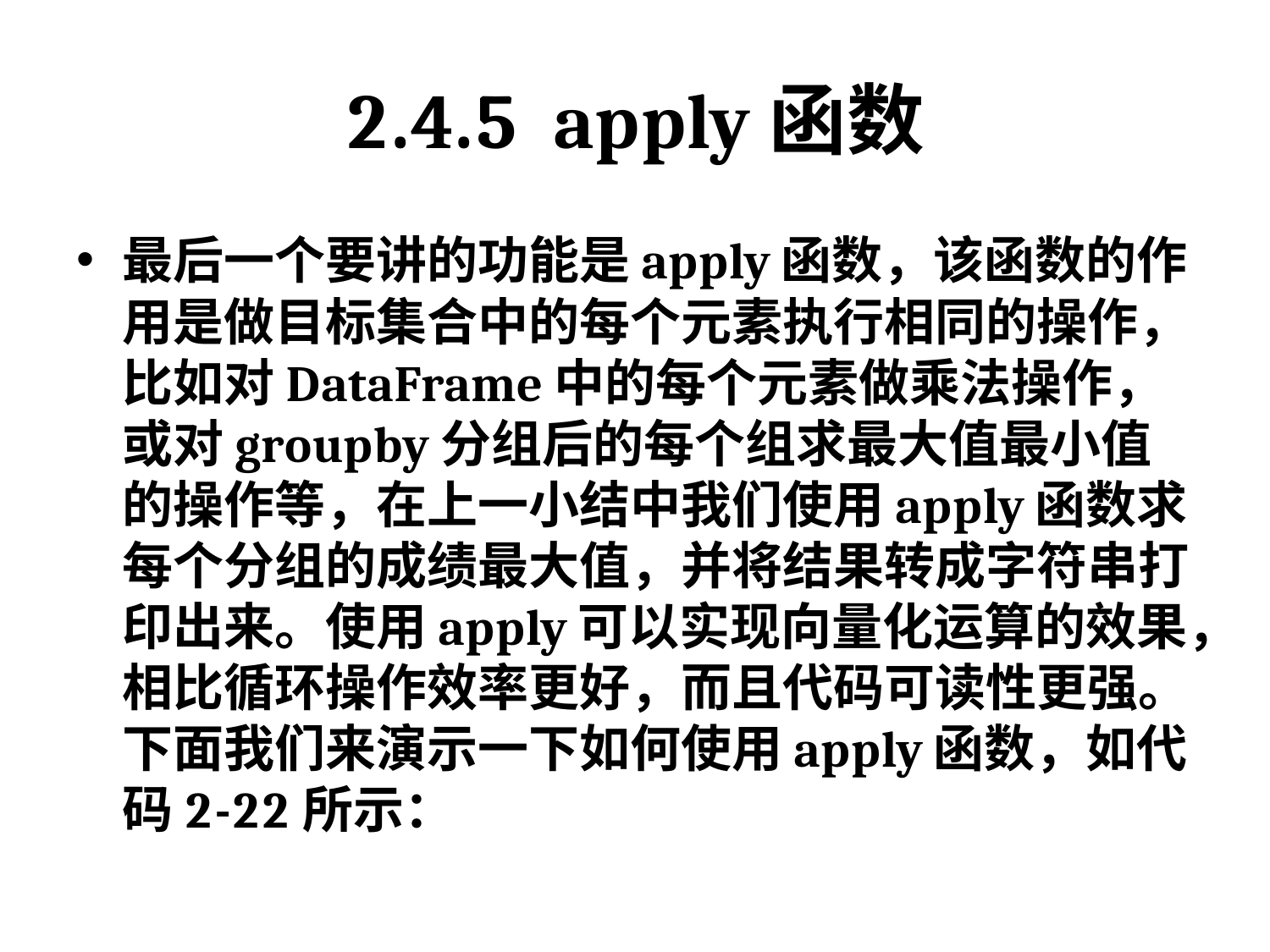

# 2.4.5  apply函数
最后一个要讲的功能是apply函数，该函数的作用是做目标集合中的每个元素执行相同的操作，比如对DataFrame中的每个元素做乘法操作，或对groupby分组后的每个组求最大值最小值的操作等，在上一小结中我们使用apply函数求每个分组的成绩最大值，并将结果转成字符串打印出来。使用apply可以实现向量化运算的效果，相比循环操作效率更好，而且代码可读性更强。下面我们来演示一下如何使用apply函数，如代码2-22所示：